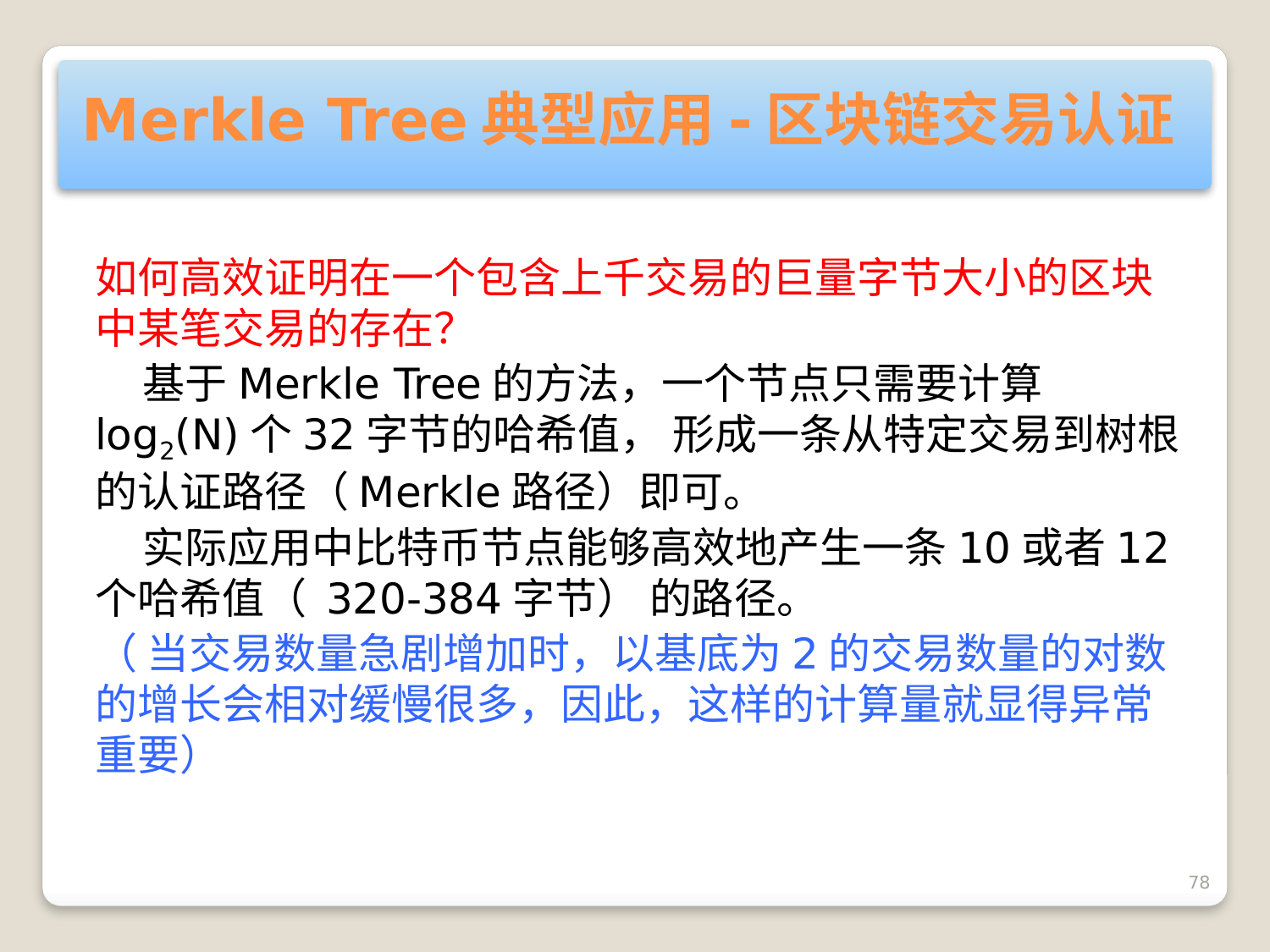

# Merkle Tree典型应用-区块链交易认证
如何高效证明在一个包含上千交易的巨量字节大小的区块中某笔交易的存在？
    基于Merkle Tree的方法，一个节点只需要计算log2(N)个32字节的哈希值， 形成一条从特定交易到树根的认证路径（Merkle路径）即可。
    实际应用中比特币节点能够高效地产生一条10或者12个哈希值（ 320-384字节） 的路径。
（ 当交易数量急剧增加时，以基底为2的交易数量的对数的增长会相对缓慢很多，因此，这样的计算量就显得异常重要）
78